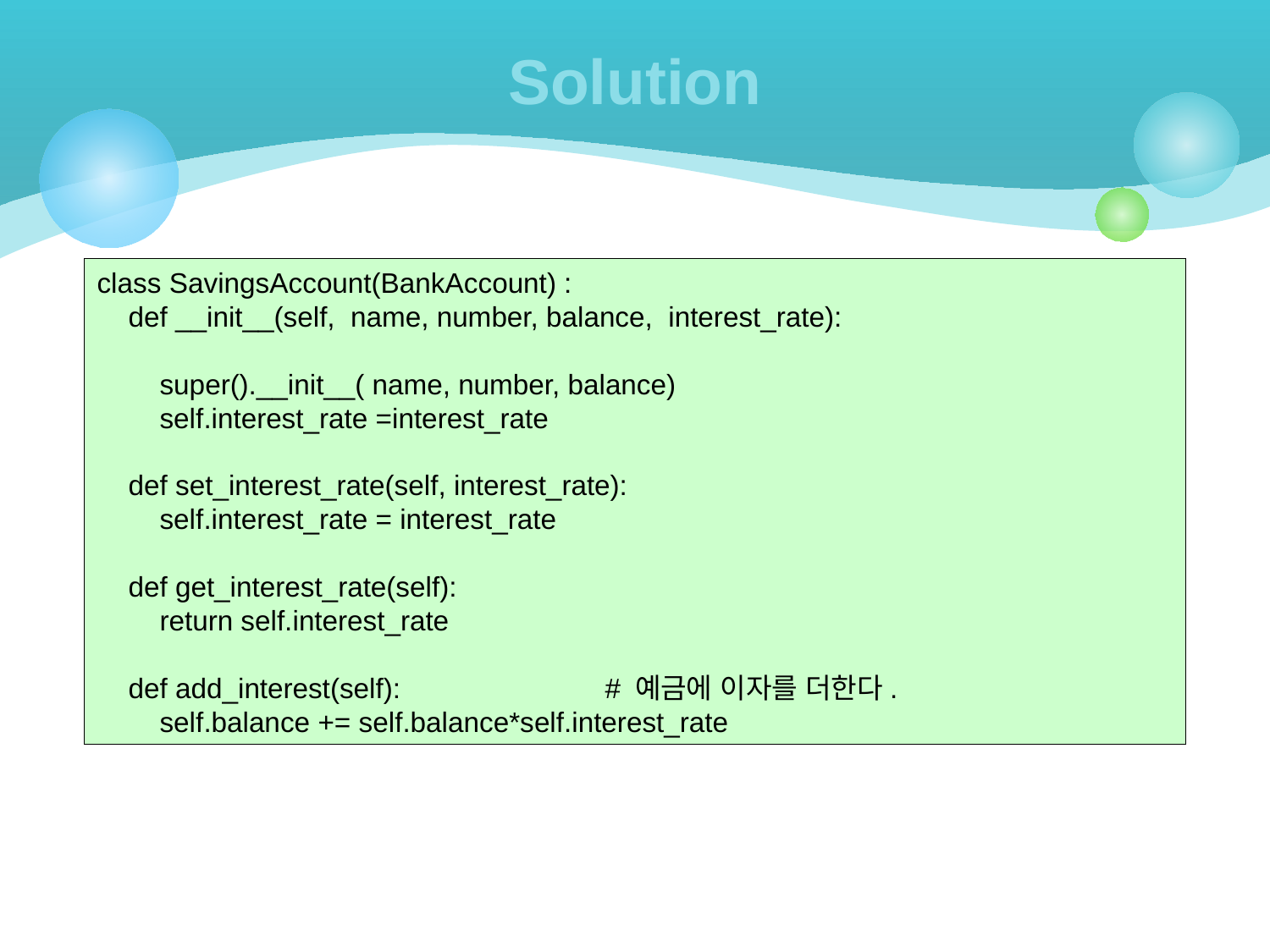

# Solution
class SavingsAccount(BankAccount) :
    def __init__(self,  name, number, balance,  interest_rate):

        super().__init__( name, number, balance)
        self.interest_rate =interest_rate

    def set_interest_rate(self, interest_rate):
        self.interest_rate = interest_rate

    def get_interest_rate(self):
        return self.interest_rate

    def add_interest(self):		# 예금에 이자를 더한다.
        self.balance += self.balance*self.interest_rate